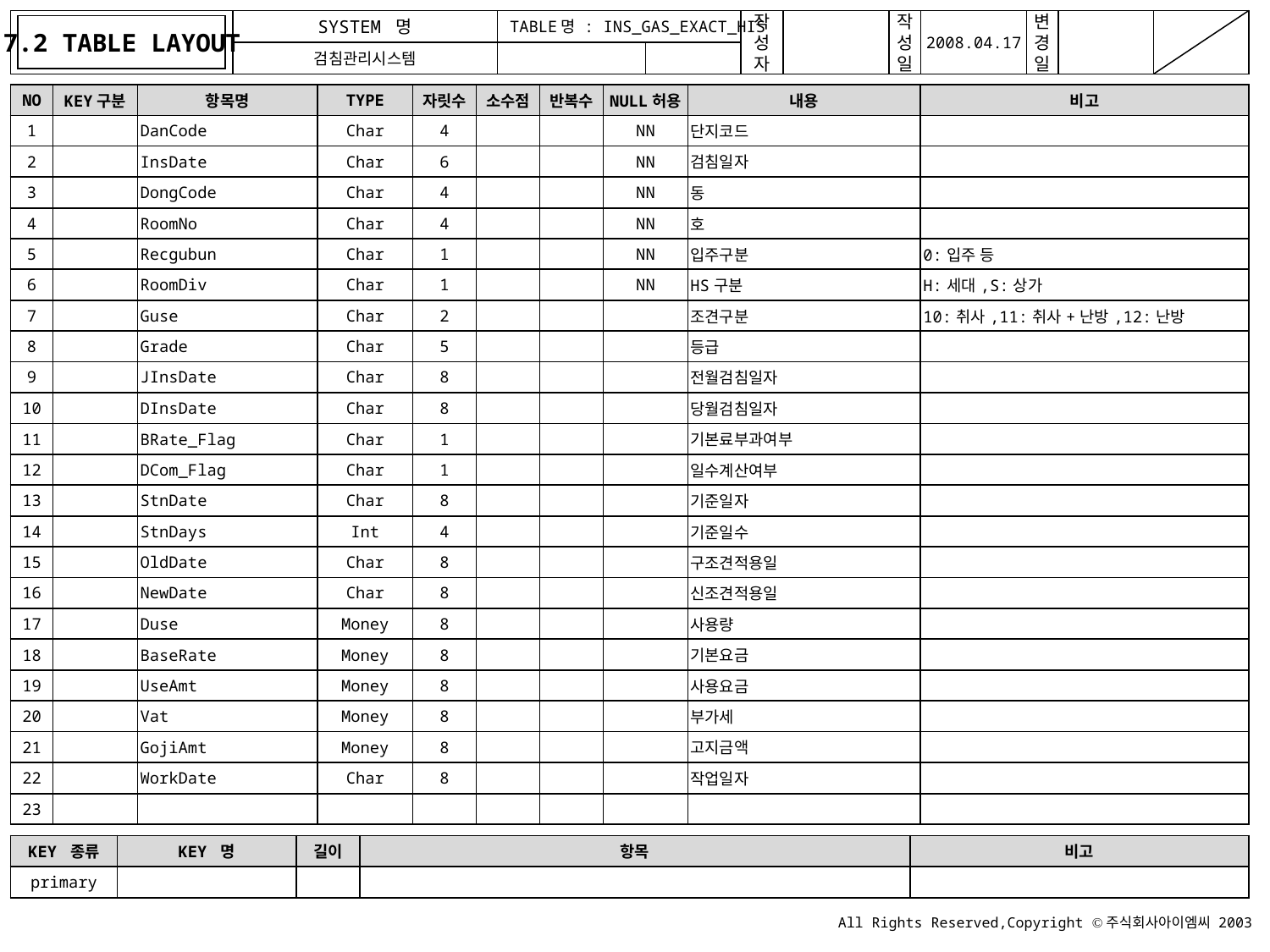

7.2 TABLE LAYOUT
TABLE명 : INS_GAS_EXACT_HIS
| NO | KEY구분 | 항목명 | TYPE | 자릿수 | 소수점 | 반복수 | NULL허용 | 내용 | 비고 |
| --- | --- | --- | --- | --- | --- | --- | --- | --- | --- |
| 1 |  | DanCode | Char | 4 |  |  | NN | 단지코드 |  |
| 2 |  | InsDate | Char | 6 |  |  | NN | 검침일자 |  |
| 3 |  | DongCode | Char | 4 |  |  | NN | 동 |  |
| 4 |  | RoomNo | Char | 4 |  |  | NN | 호 |  |
| 5 |  | Recgubun | Char | 1 |  |  | NN | 입주구분 | 0:입주 등 |
| 6 |  | RoomDiv | Char | 1 |  |  | NN | HS구분 | H:세대,S:상가 |
| 7 |  | Guse | Char | 2 |  |  |  | 조견구분 | 10:취사,11:취사+난방,12:난방 |
| 8 |  | Grade | Char | 5 |  |  |  | 등급 |  |
| 9 |  | JInsDate | Char | 8 |  |  |  | 전월검침일자 |  |
| 10 |  | DInsDate | Char | 8 |  |  |  | 당월검침일자 |  |
| 11 |  | BRate\_Flag | Char | 1 |  |  |  | 기본료부과여부 |  |
| 12 |  | DCom\_Flag | Char | 1 |  |  |  | 일수계산여부 |  |
| 13 |  | StnDate | Char | 8 |  |  |  | 기준일자 |  |
| 14 |  | StnDays | Int | 4 |  |  |  | 기준일수 |  |
| 15 |  | OldDate | Char | 8 |  |  |  | 구조견적용일 |  |
| 16 |  | NewDate | Char | 8 |  |  |  | 신조견적용일 |  |
| 17 |  | Duse | Money | 8 |  |  |  | 사용량 |  |
| 18 |  | BaseRate | Money | 8 |  |  |  | 기본요금 |  |
| 19 |  | UseAmt | Money | 8 |  |  |  | 사용요금 |  |
| 20 |  | Vat | Money | 8 |  |  |  | 부가세 |  |
| 21 |  | GojiAmt | Money | 8 |  |  |  | 고지금액 |  |
| 22 |  | WorkDate | Char | 8 |  |  |  | 작업일자 |  |
| 23 |  |  |  |  |  |  |  |  |  |
| KEY 종류 | KEY 명 | 길이 | 항목 | 비고 |
| --- | --- | --- | --- | --- |
| primary |  |  |  |  |